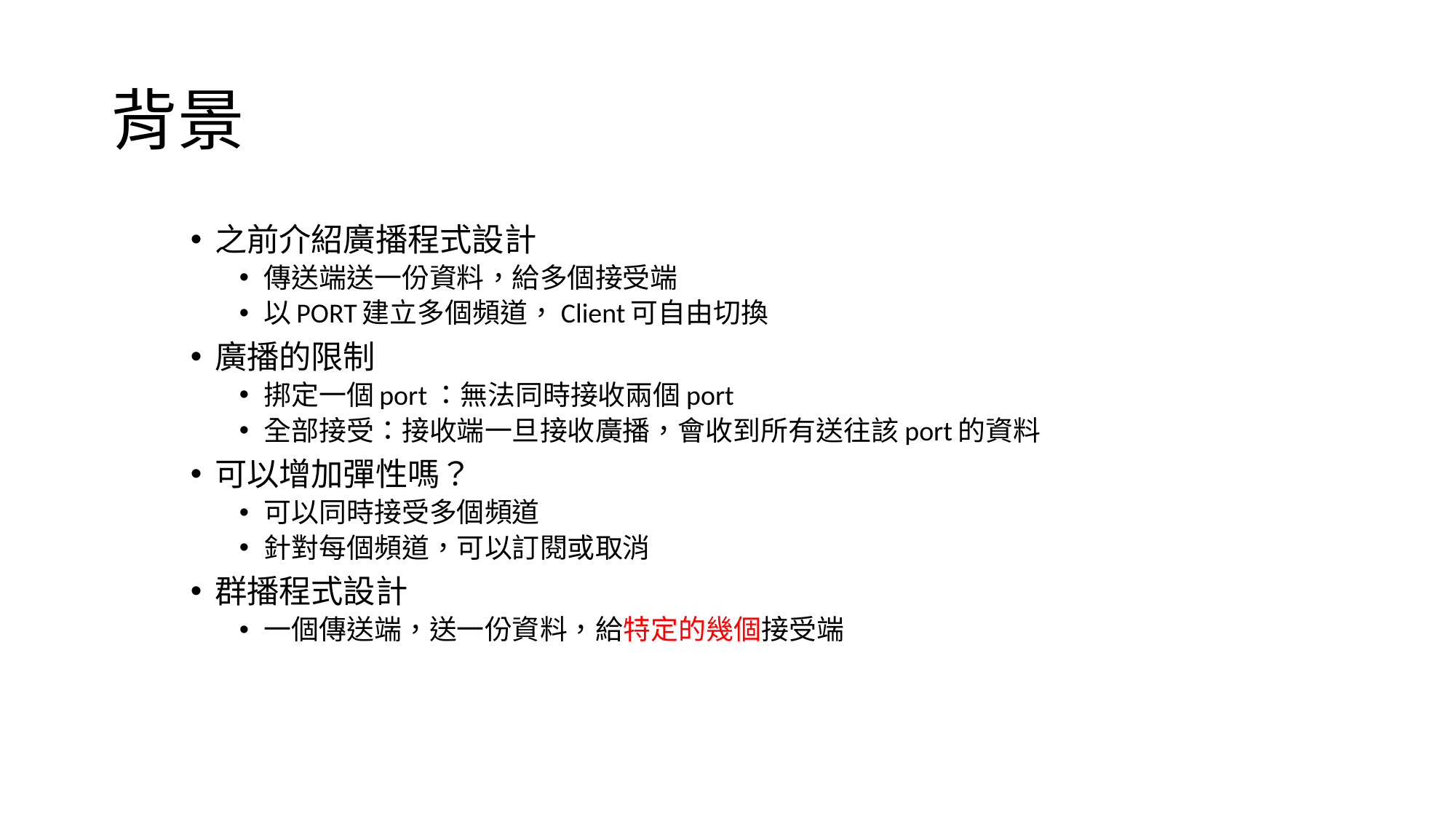

# 背景
之前介紹廣播程式設計
傳送端送一份資料，給多個接受端
以PORT建立多個頻道，Client可自由切換
廣播的限制
挷定一個port：無法同時接收兩個port
全部接受：接收端一旦接收廣播，會收到所有送往該port的資料
可以增加彈性嗎？
可以同時接受多個頻道
針對每個頻道，可以訂閱或取消
群播程式設計
一個傳送端，送一份資料，給特定的幾個接受端